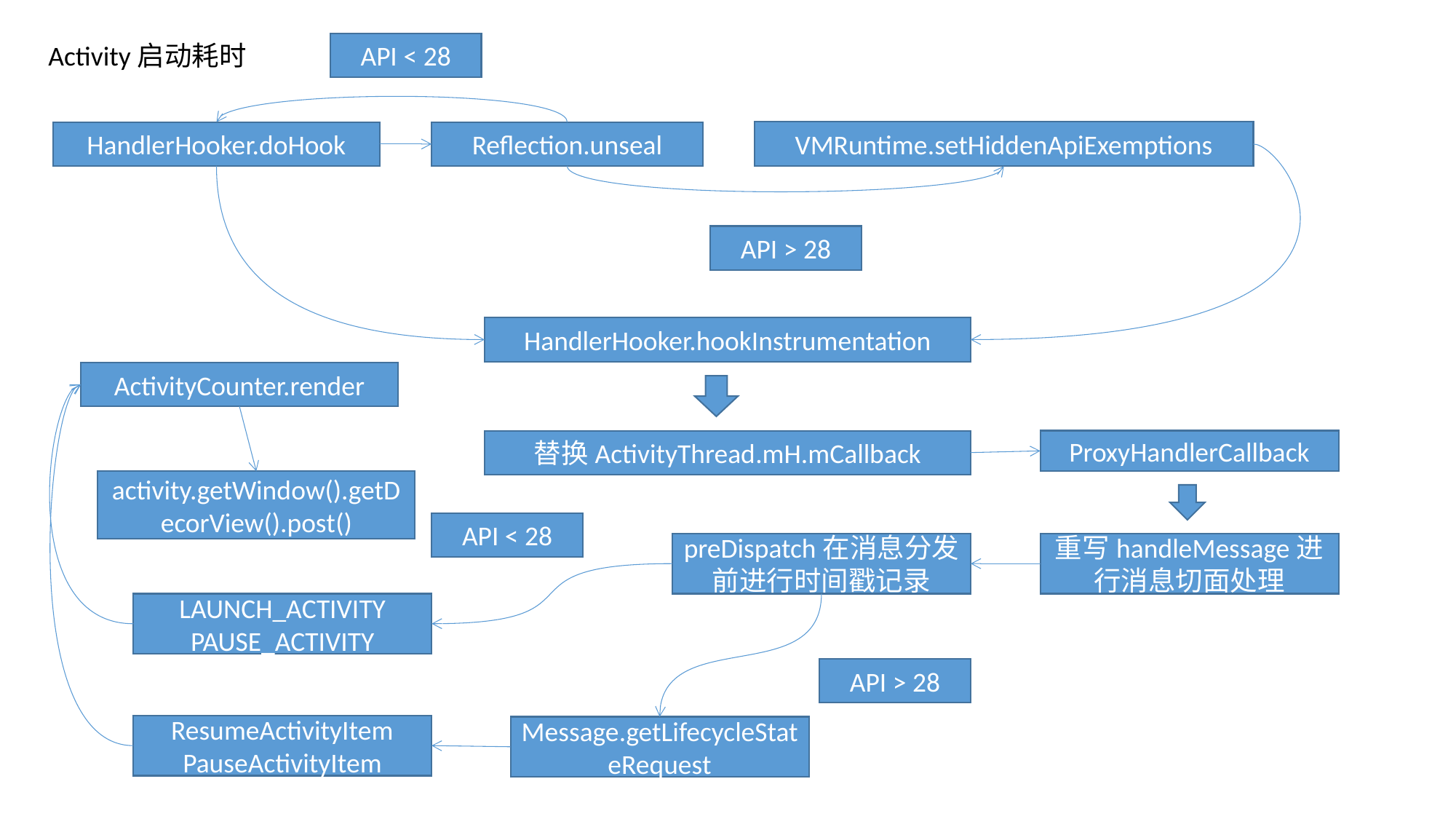

Activity启动耗时
API < 28
VMRuntime.setHiddenApiExemptions
HandlerHooker.doHook
Reflection.unseal
API > 28
HandlerHooker.hookInstrumentation
ActivityCounter.render

替换ActivityThread.mH.mCallback
ProxyHandlerCallback
activity.getWindow().getDecorView().post()

API < 28
preDispatch在消息分发前进行时间戳记录
重写handleMessage进行消息切面处理
LAUNCH_ACTIVITY
PAUSE_ACTIVITY
API > 28
ResumeActivityItem
PauseActivityItem
Message.getLifecycleStateRequest